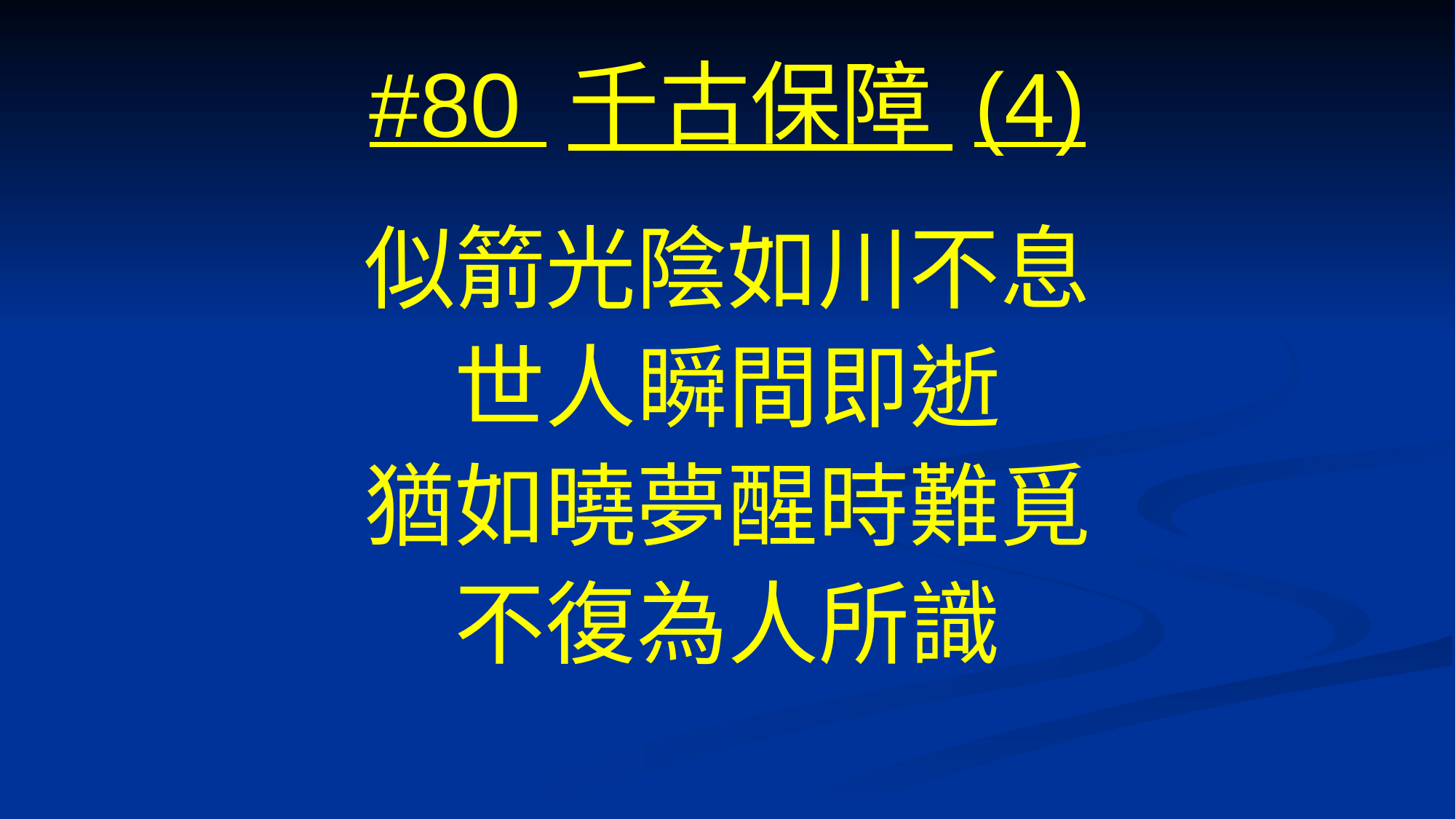

# #80 千古保障 (4)
似箭光陰如川不息
世人瞬間即逝
猶如曉夢醒時難覓
不復為人所識